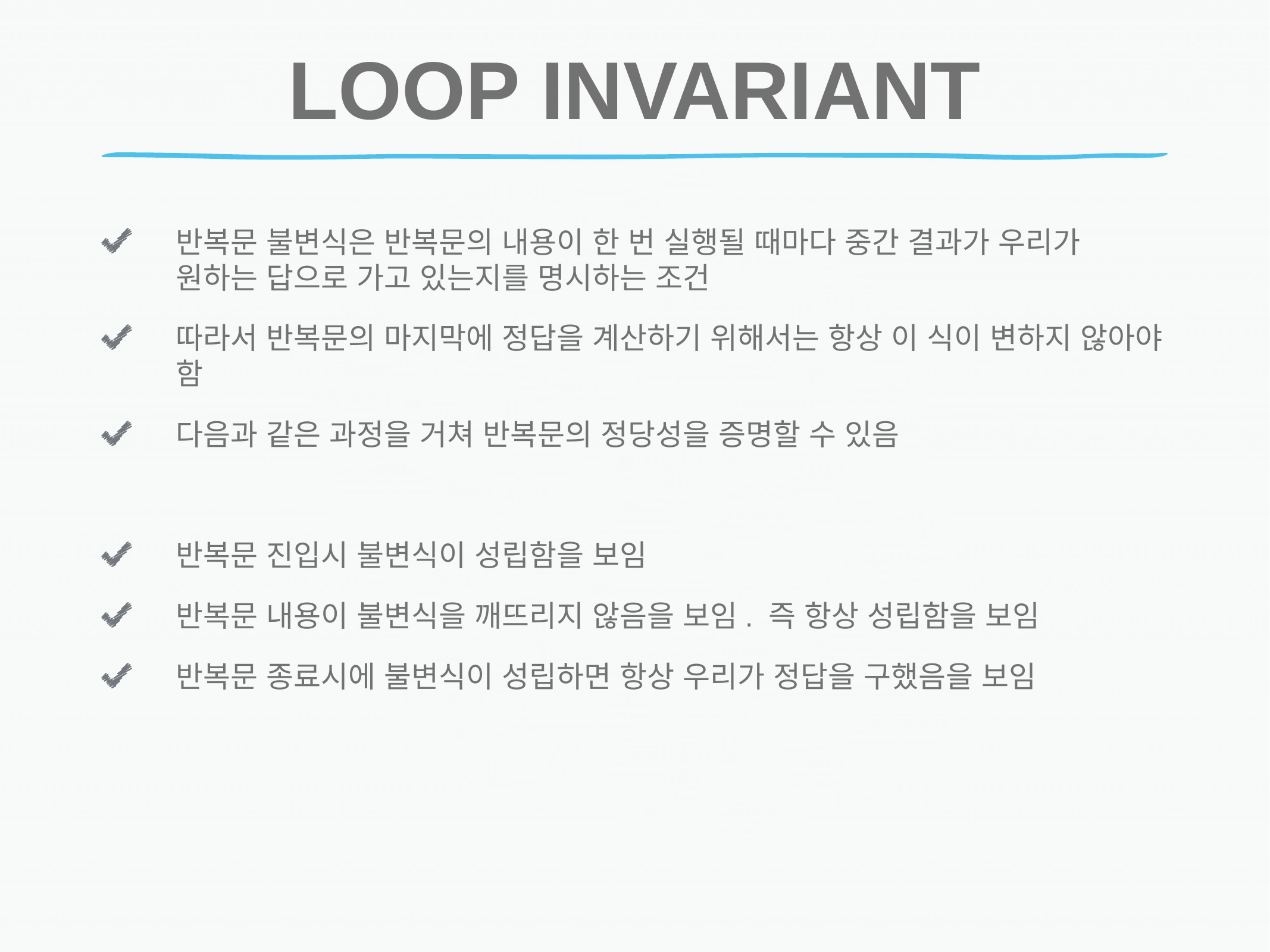

# Loop invariant
반복문 불변식은 반복문의 내용이 한 번 실행될 때마다 중간 결과가 우리가 원하는 답으로 가고 있는지를 명시하는 조건
따라서 반복문의 마지막에 정답을 계산하기 위해서는 항상 이 식이 변하지 않아야 함
다음과 같은 과정을 거쳐 반복문의 정당성을 증명할 수 있음

반복문 진입시 불변식이 성립함을 보임
반복문 내용이 불변식을 깨뜨리지 않음을 보임. 즉 항상 성립함을 보임
반복문 종료시에 불변식이 성립하면 항상 우리가 정답을 구했음을 보임